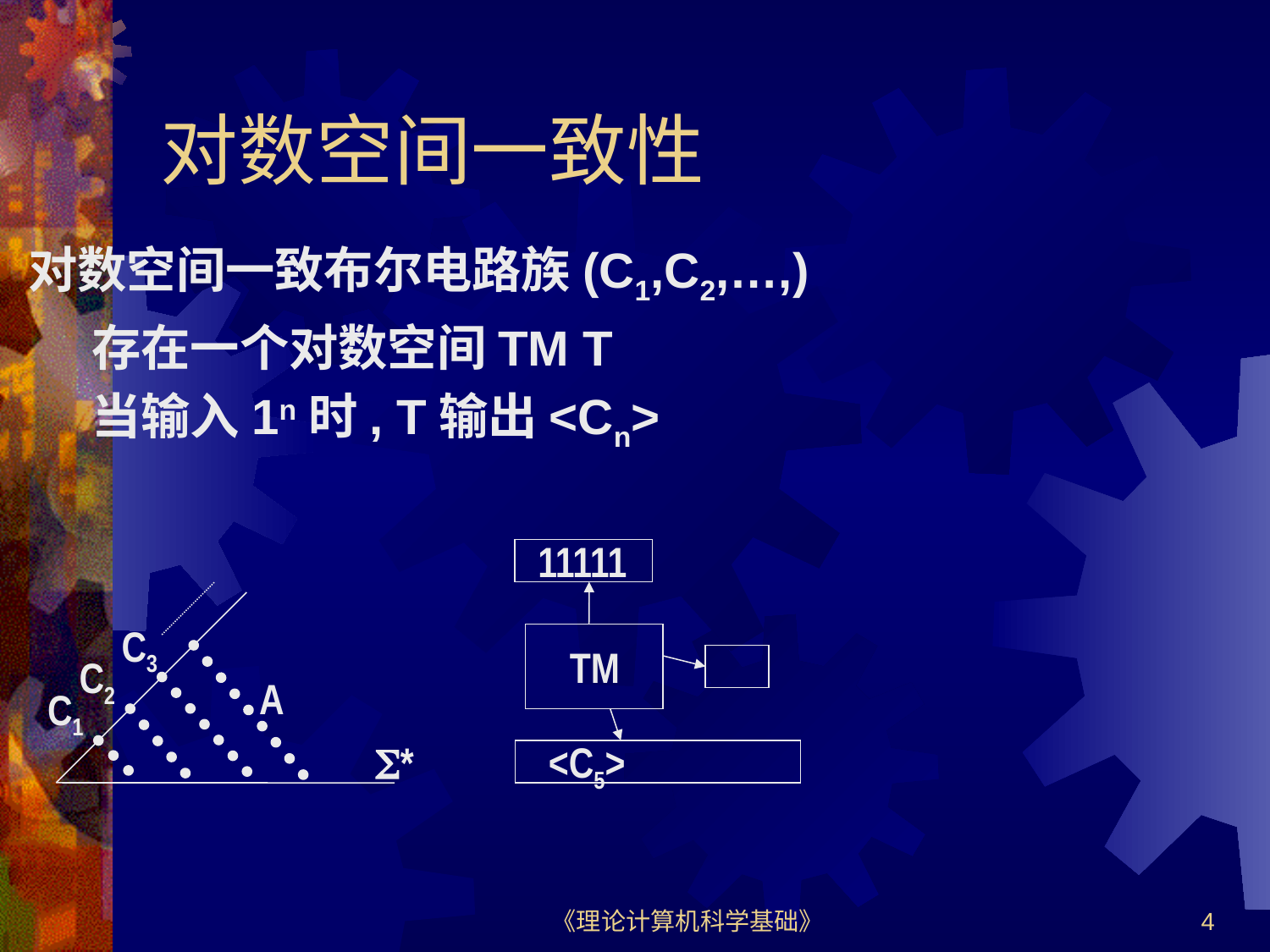

# 对数空间一致性
对数空间一致布尔电路族(C1,C2,…,)
存在一个对数空间TM T
当输入1n时, T输出<Cn>
11111

TM

<C5>

C3
C2

A
C1

Σ*

《理论计算机科学基础》
4